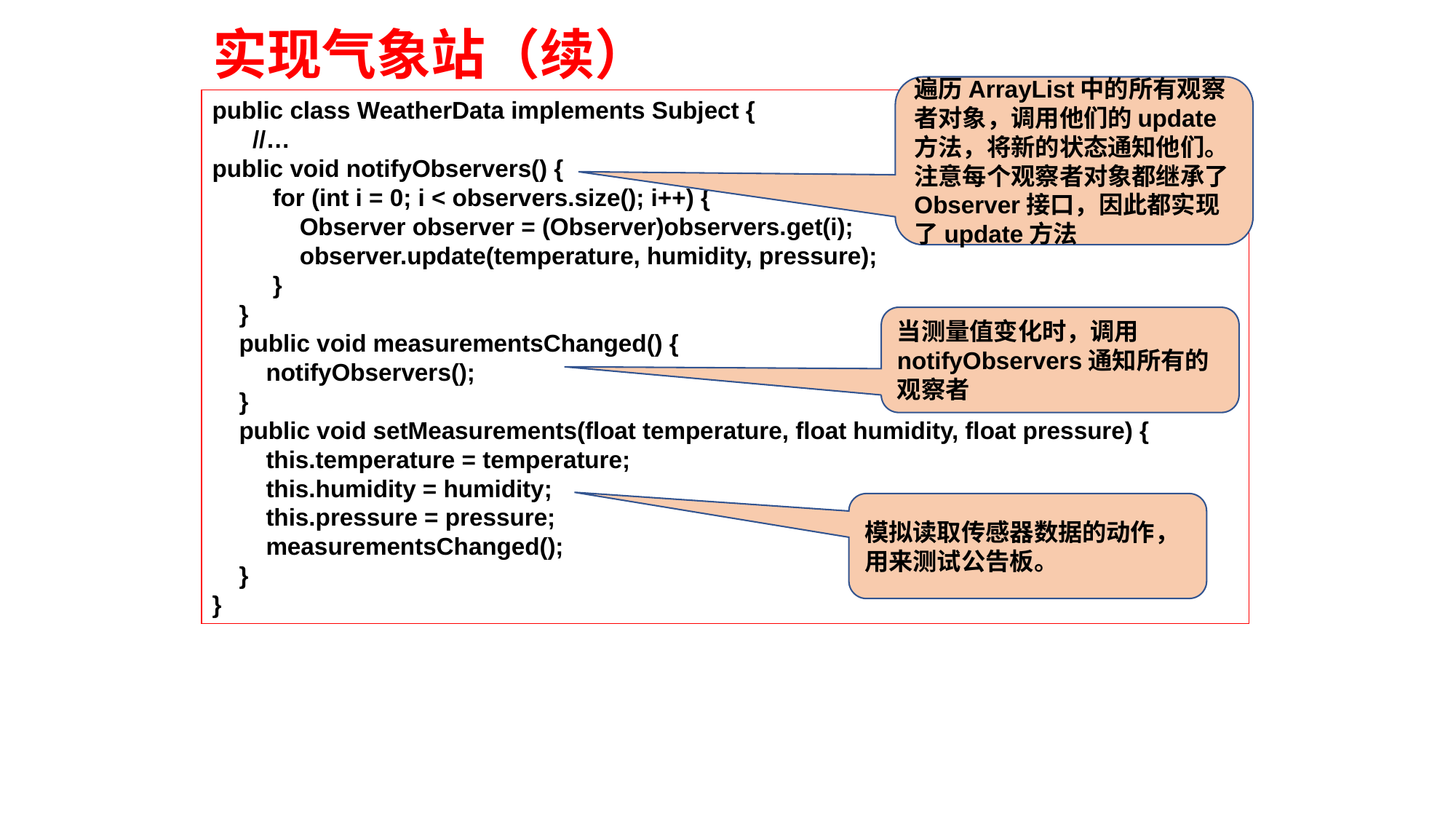

实现气象站（续）
遍历ArrayList中的所有观察者对象，调用他们的update方法，将新的状态通知他们。
注意每个观察者对象都继承了Observer接口，因此都实现了update方法
public class WeatherData implements Subject {
      //…
public void notifyObservers() {
         for (int i = 0; i < observers.size(); i++) {
             Observer observer = (Observer)observers.get(i);
             observer.update(temperature, humidity, pressure);
         }
    }
    public void measurementsChanged() {
        notifyObservers();
    }
    public void setMeasurements(float temperature, float humidity, float pressure) {
        this.temperature = temperature;
        this.humidity = humidity;
        this.pressure = pressure;
        measurementsChanged();
    }
}
当测量值变化时，调用
notifyObservers通知所有的观察者
模拟读取传感器数据的动作，用来测试公告板。
219